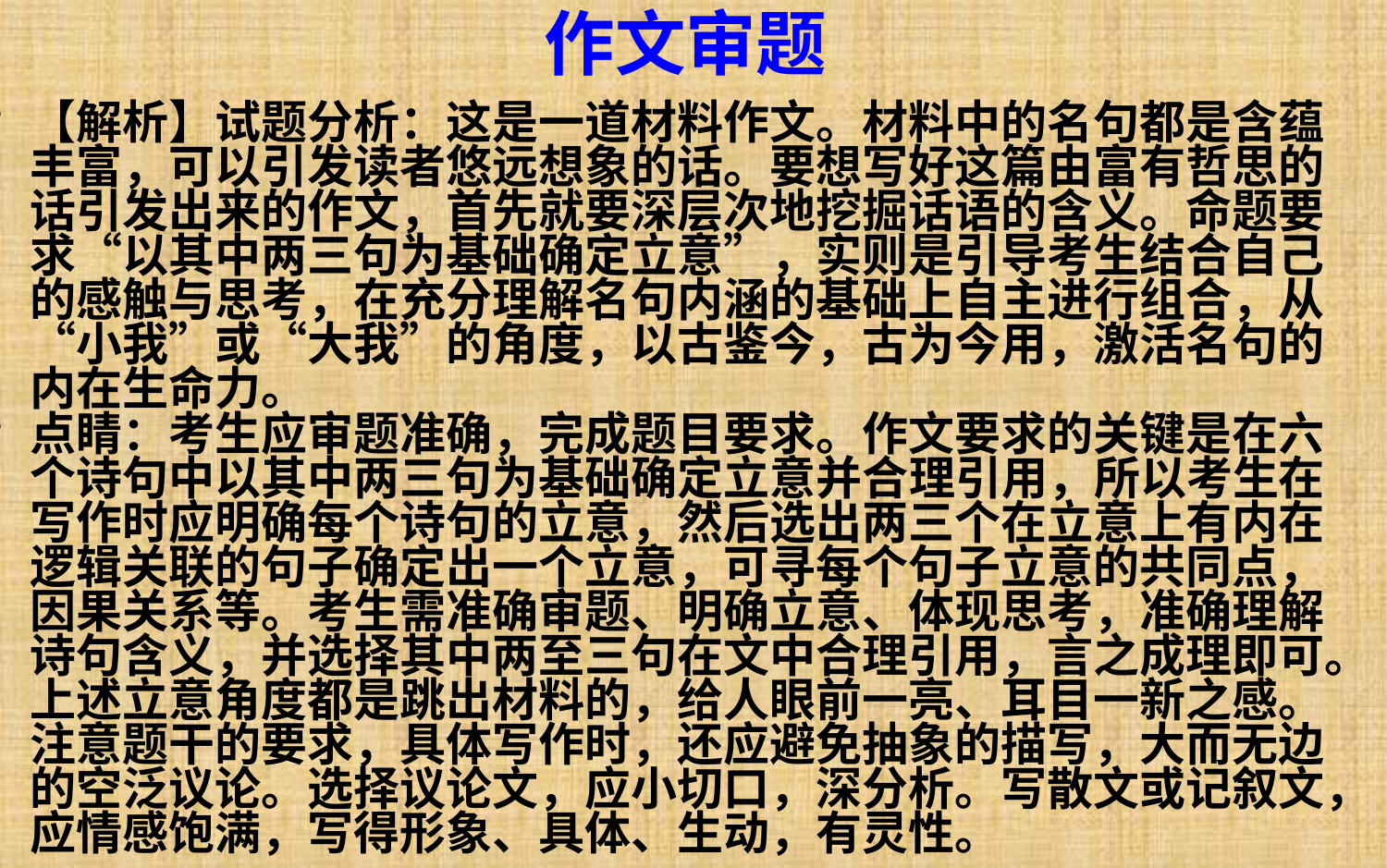

# 作文审题
【解析】试题分析：这是一道材料作文。材料中的名句都是含蕴丰富，可以引发读者悠远想象的话。要想写好这篇由富有哲思的话引发出来的作文，首先就要深层次地挖掘话语的含义。命题要求“以其中两三句为基础确定立意”，实则是引导考生结合自己的感触与思考，在充分理解名句内涵的基础上自主进行组合，从“小我”或“大我”的角度，以古鉴今，古为今用，激活名句的内在生命力。
点睛：考生应审题准确，完成题目要求。作文要求的关键是在六个诗句中以其中两三句为基础确定立意并合理引用，所以考生在写作时应明确每个诗句的立意，然后选出两三个在立意上有内在逻辑关联的句子确定出一个立意，可寻每个句子立意的共同点，因果关系等。考生需准确审题、明确立意、体现思考，准确理解诗句含义，并选择其中两至三句在文中合理引用，言之成理即可。上述立意角度都是跳出材料的，给人眼前一亮、耳目一新之感。注意题干的要求，具体写作时，还应避免抽象的描写，大而无边的空泛议论。选择议论文，应小切口，深分析。写散文或记叙文，应情感饱满，写得形象、具体、生动，有灵性。